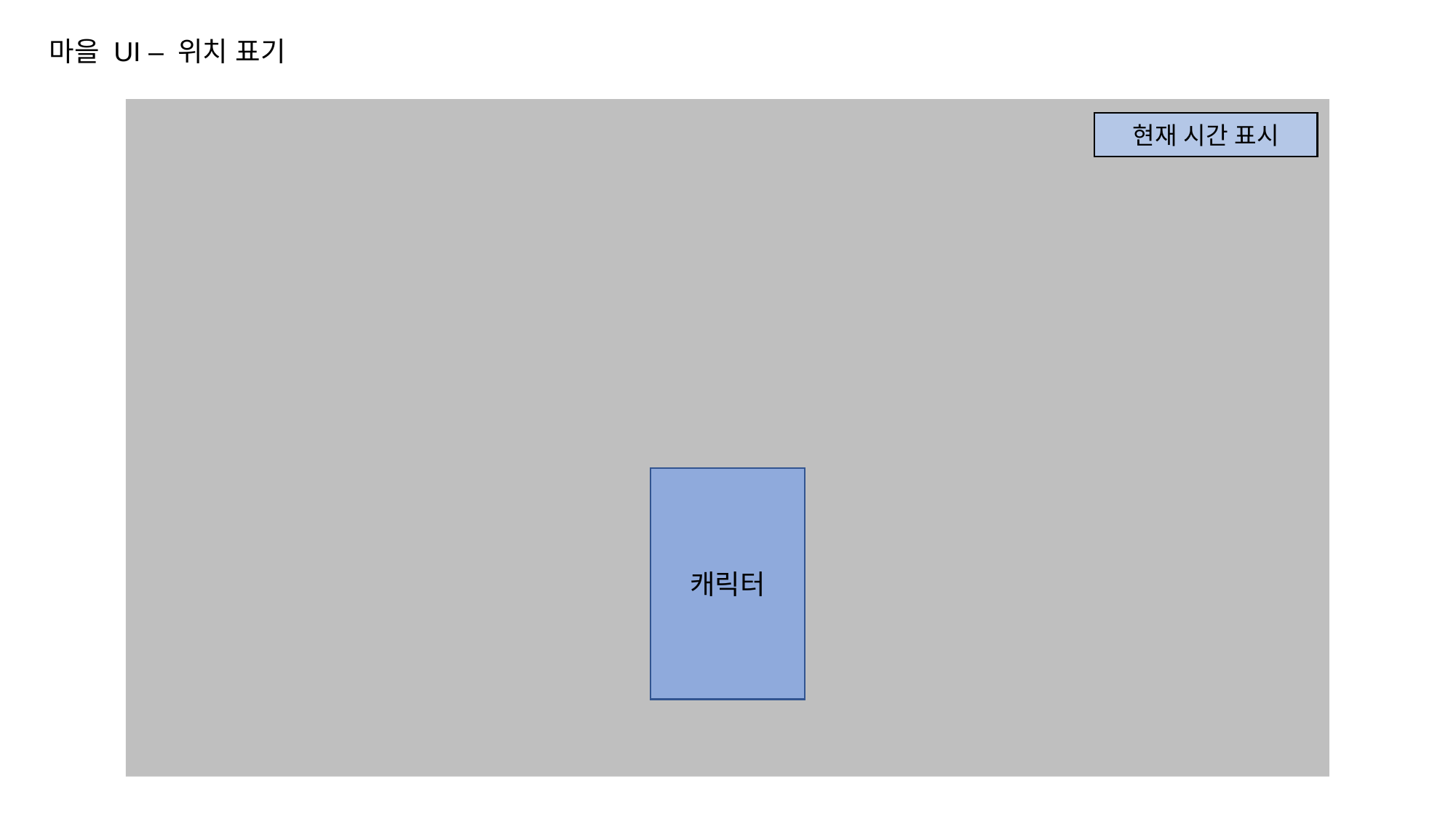

마을 UI – 위치 표기

현재 시간 표시
캐릭터